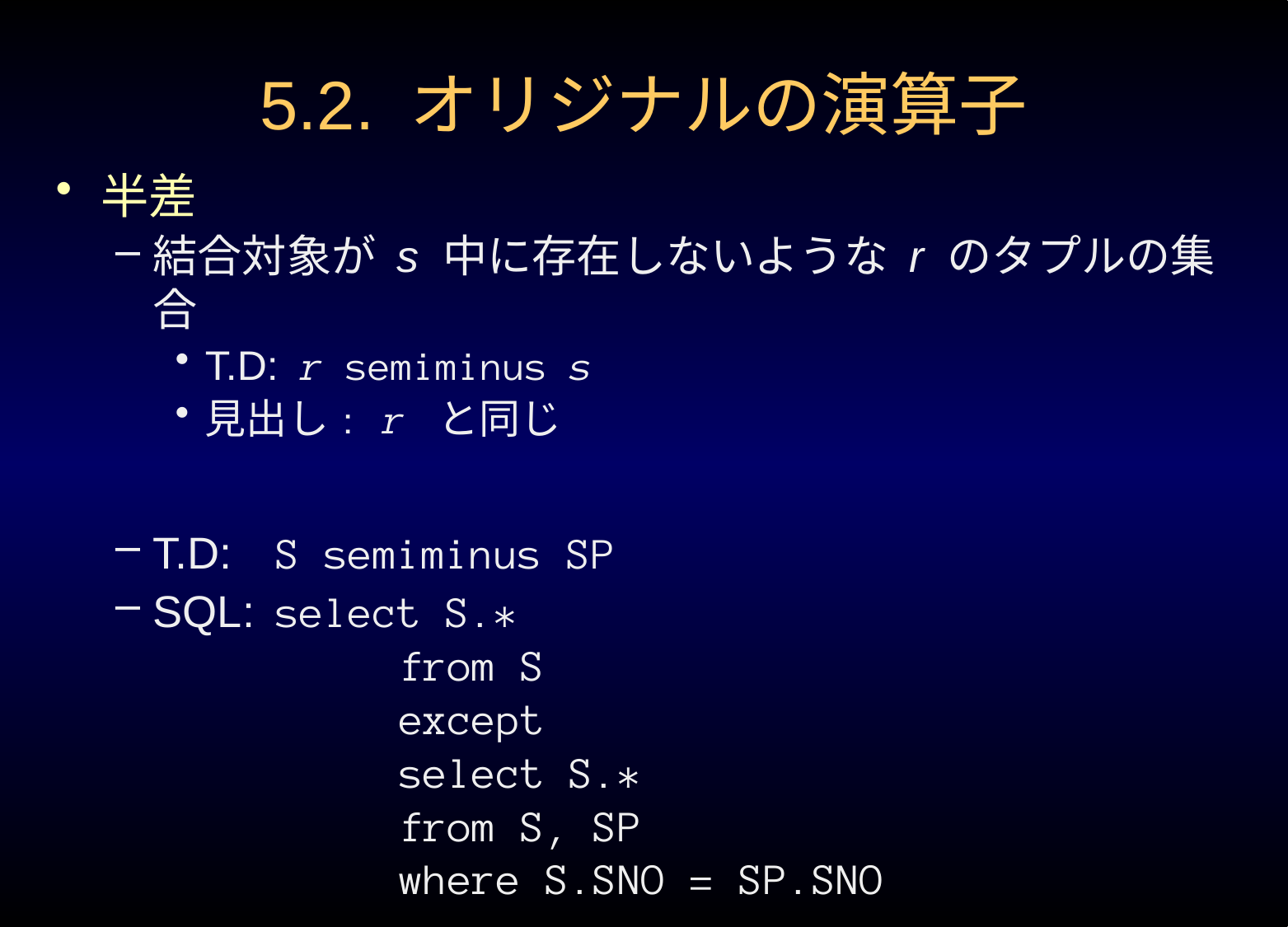

# 5.2. オリジナルの演算子
半差
結合対象が s 中に存在しないような r のタプルの集合
T.D:  r semiminus s
見出し: r と同じ

T.D:	S semiminus SP
SQL:	select S.*
		from S
		except
		select S.*
		from S, SP
		where S.SNO = SP.SNO